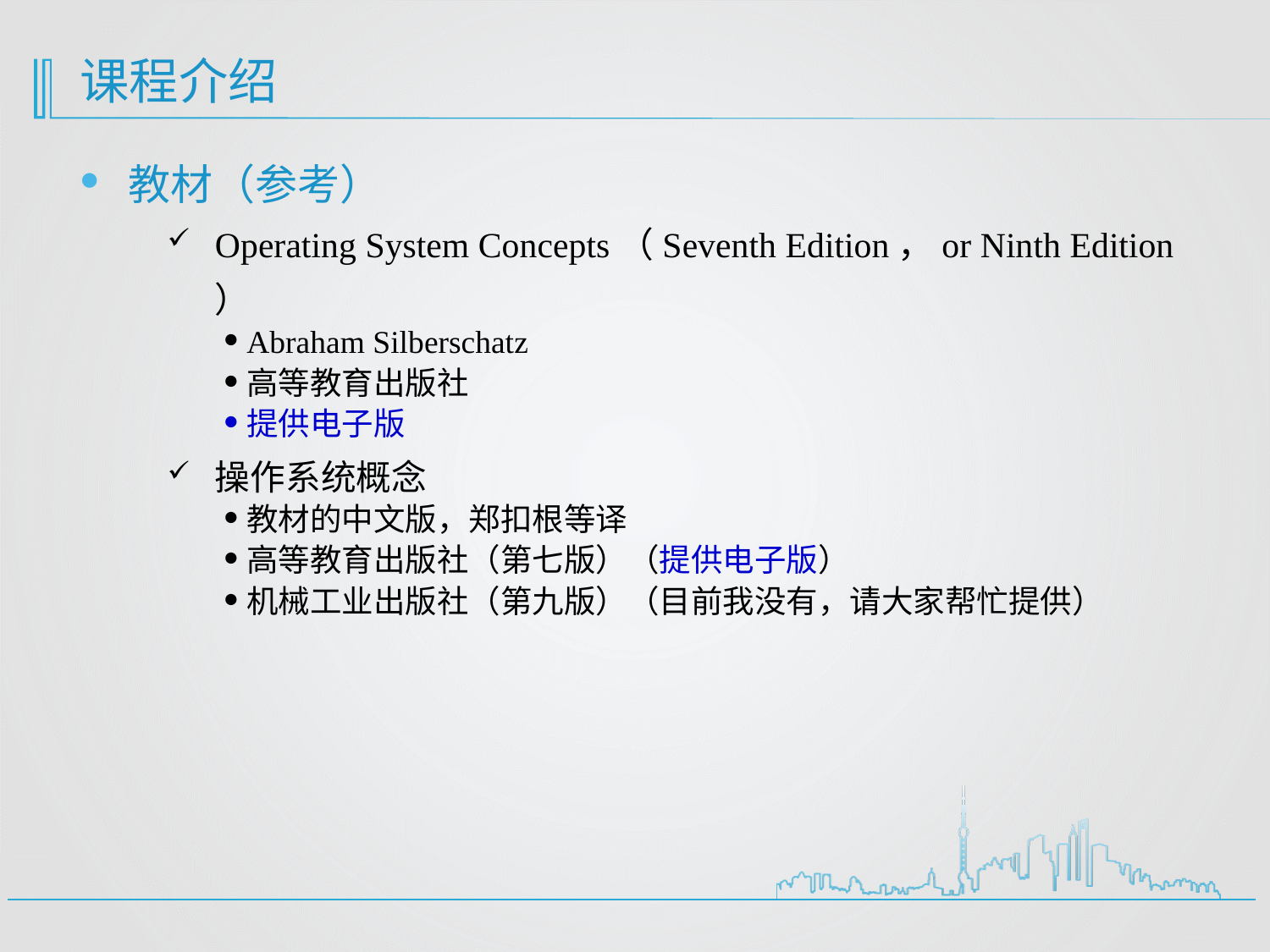

# 课程介绍
教材（参考）
Operating System Concepts（Seventh Edition，or Ninth Edition ）
Abraham Silberschatz
高等教育出版社
提供电子版
操作系统概念
教材的中文版，郑扣根等译
高等教育出版社（第七版）（提供电子版）
机械工业出版社（第九版）（目前我没有，请大家帮忙提供）